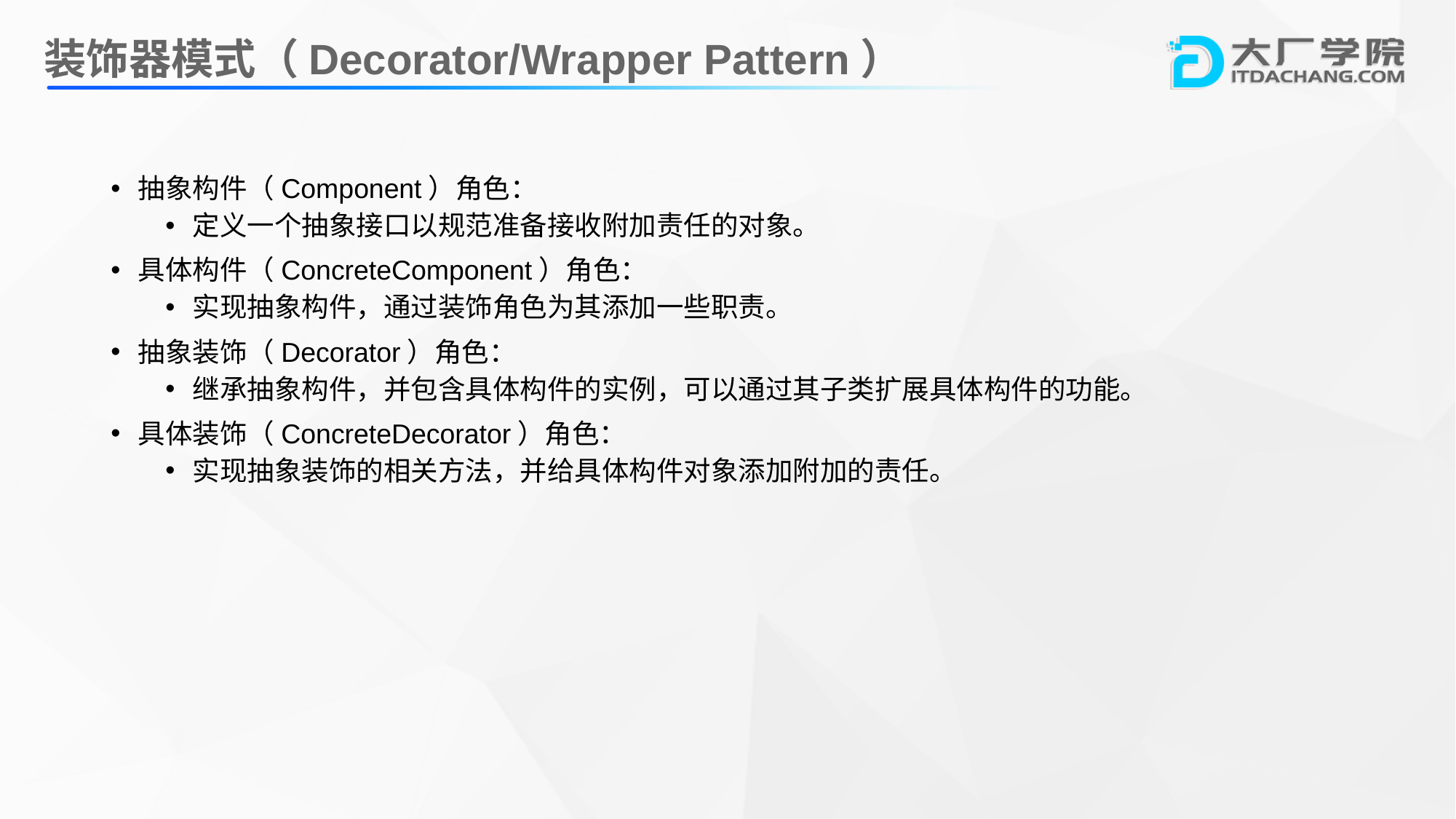

# 装饰器模式（Decorator/Wrapper Pattern）
抽象构件（Component）角色：
定义一个抽象接口以规范准备接收附加责任的对象。
具体构件（ConcreteComponent）角色：
实现抽象构件，通过装饰角色为其添加一些职责。
抽象装饰（Decorator）角色：
继承抽象构件，并包含具体构件的实例，可以通过其子类扩展具体构件的功能。
具体装饰（ConcreteDecorator）角色：
实现抽象装饰的相关方法，并给具体构件对象添加附加的责任。